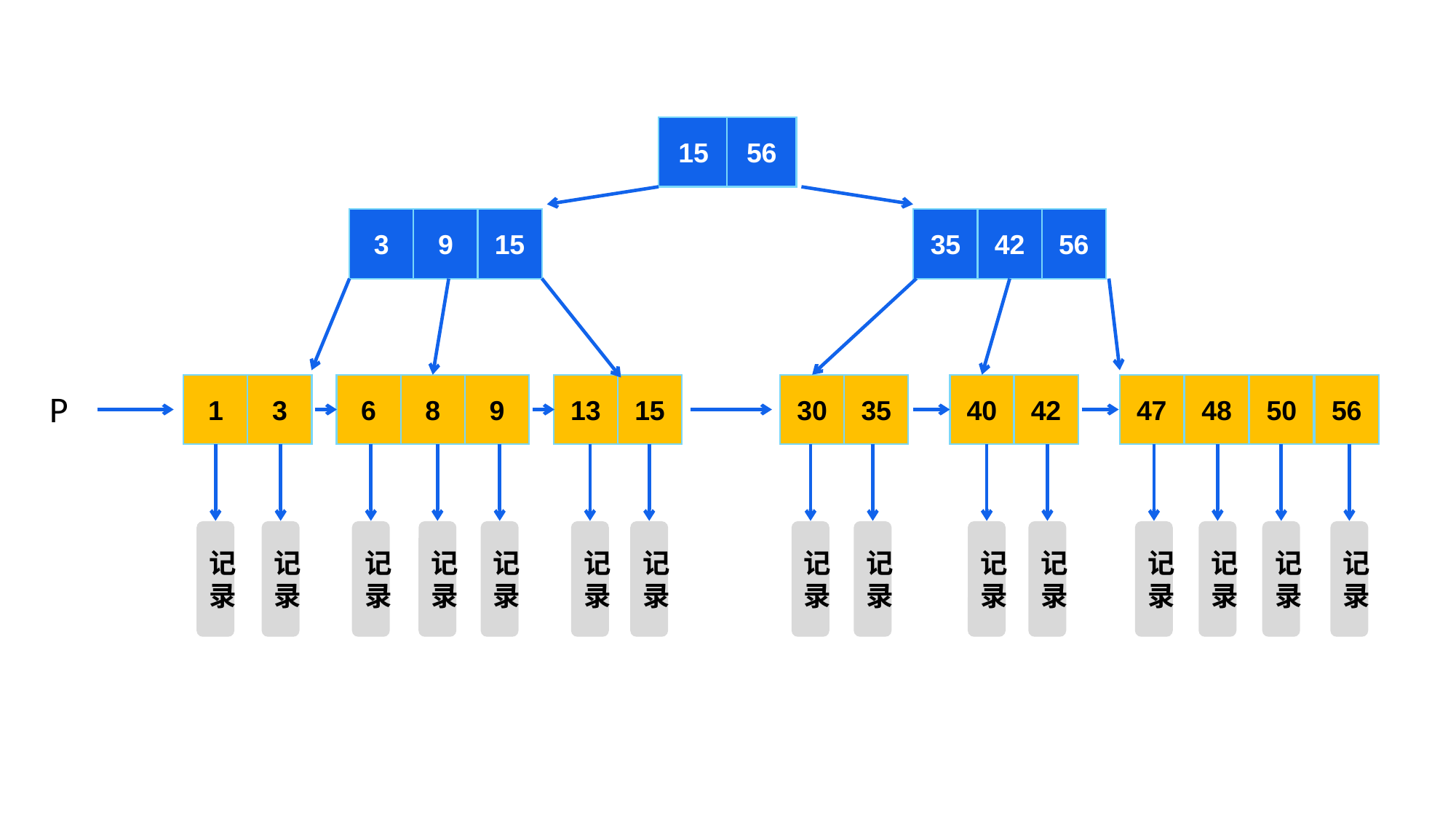

15
56
3
9
15
35
42
56
1
3
6
8
9
13
15
30
35
40
42
47
48
50
56
P
记录
记录
记录
记录
记录
记录
记录
记录
记录
记录
记录
记录
记录
记录
记录